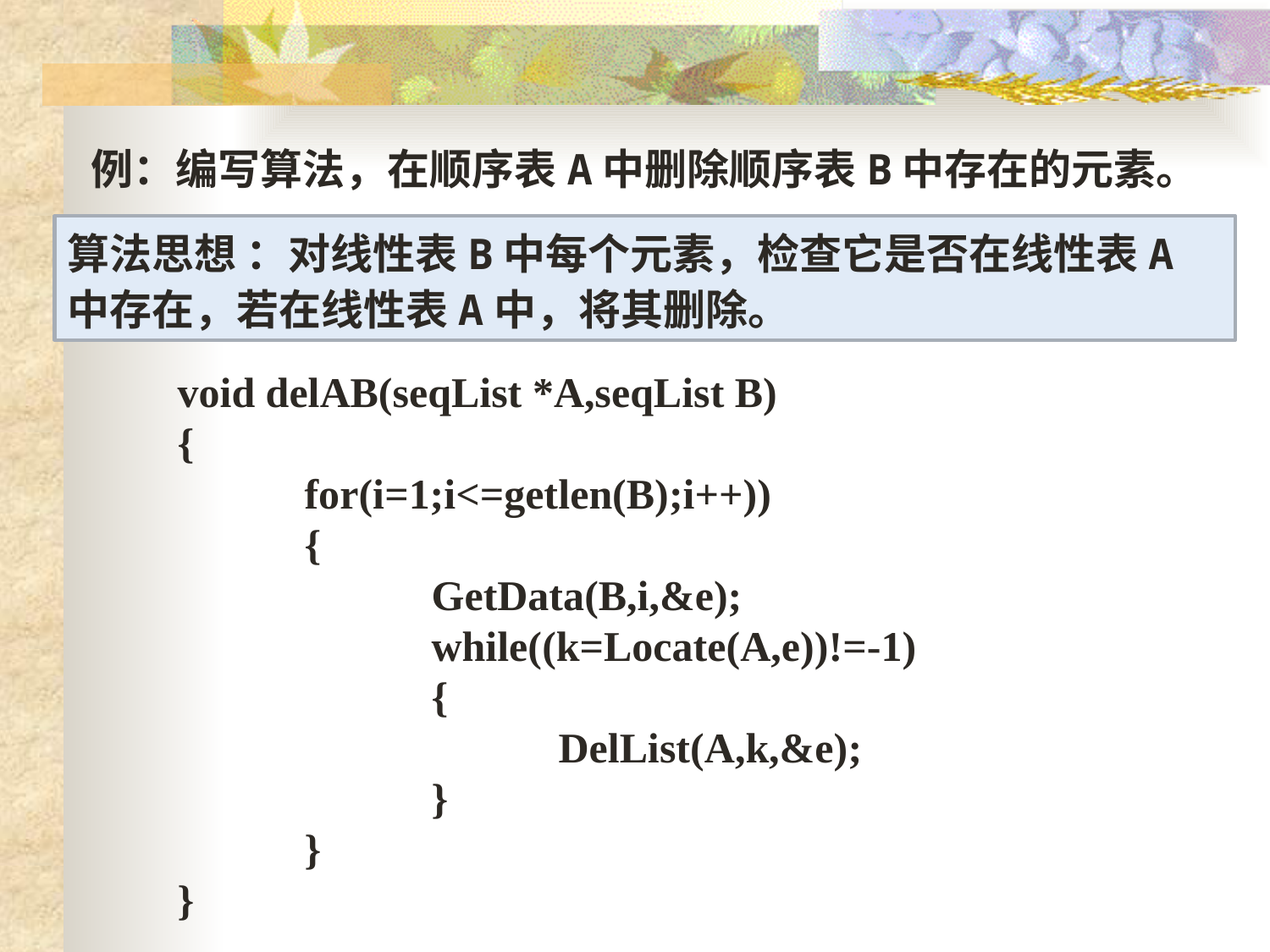

例：编写算法，在顺序表A中删除顺序表B中存在的元素。
算法思想 ：对线性表B中每个元素，检查它是否在线性表A中存在，若在线性表A中，将其删除。
void delAB(seqList *A,seqList B)
{
	for(i=1;i<=getlen(B);i++))
	{
		GetData(B,i,&e);
		while((k=Locate(A,e))!=-1)
		{
			DelList(A,k,&e);
		}
	}
}
34